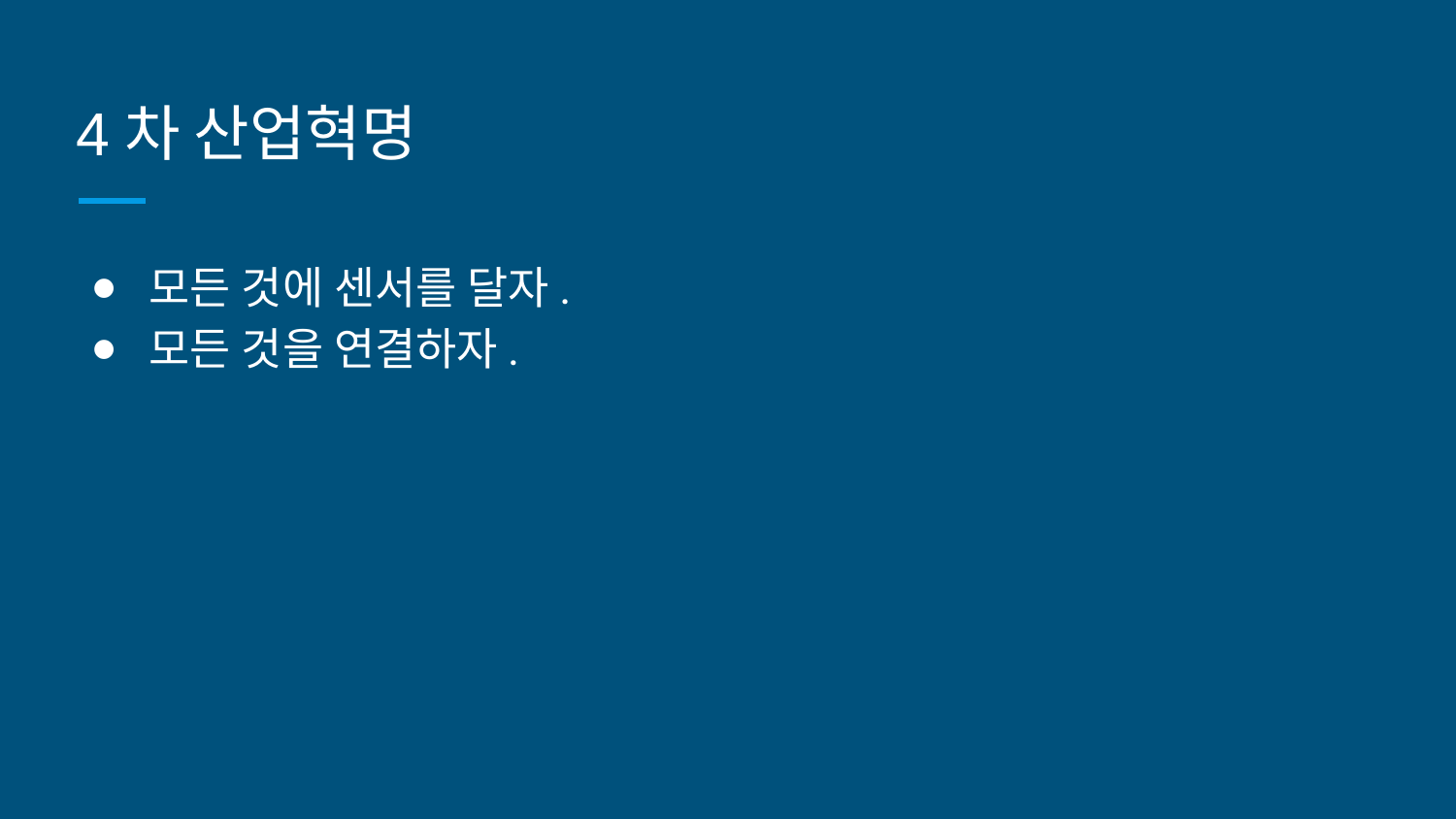

# 4차 산업혁명
모든 것에 센서를 달자.
모든 것을 연결하자.